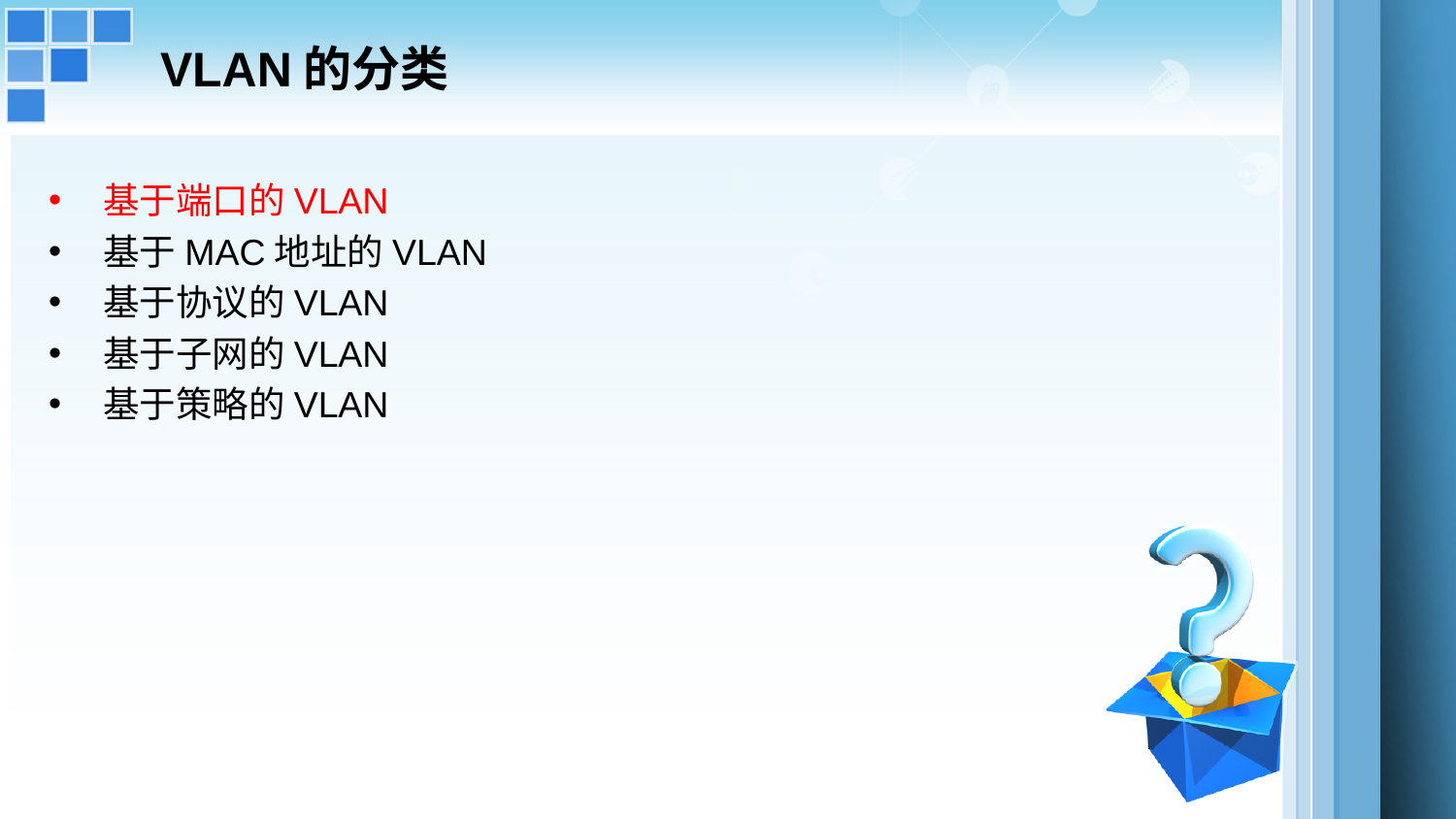

# VLAN的分类
基于端口的VLAN
基于MAC地址的VLAN
基于协议的VLAN
基于子网的VLAN
基于策略的VLAN